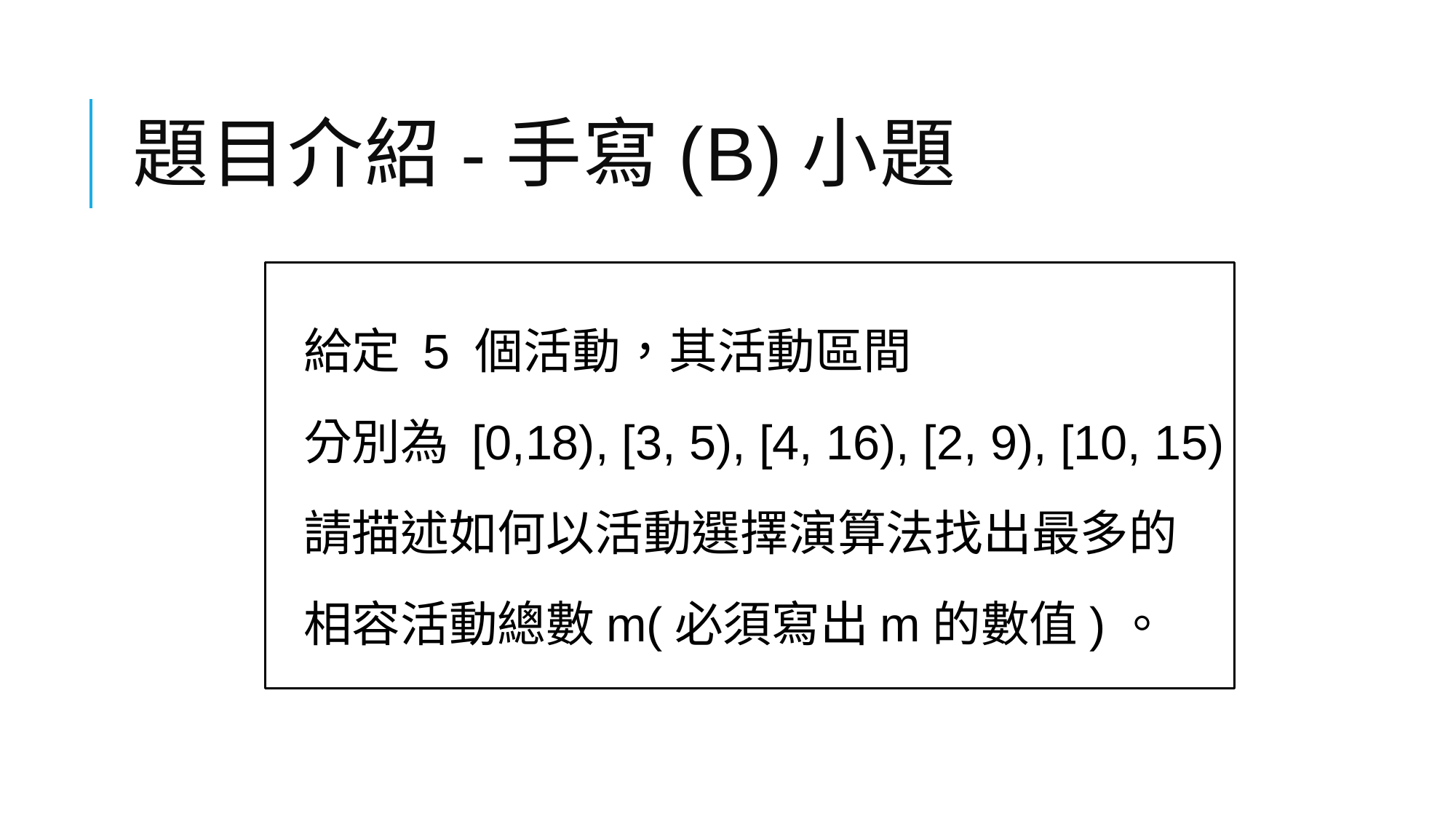

# 題目介紹-手寫(B)小題

給定 5 個活動，其活動區間
分別為 [0,18), [3, 5), [4, 16), [2, 9), [10, 15)
請描述如何以活動選擇演算法找出最多的
相容活動總數m(必須寫出m的數值)。